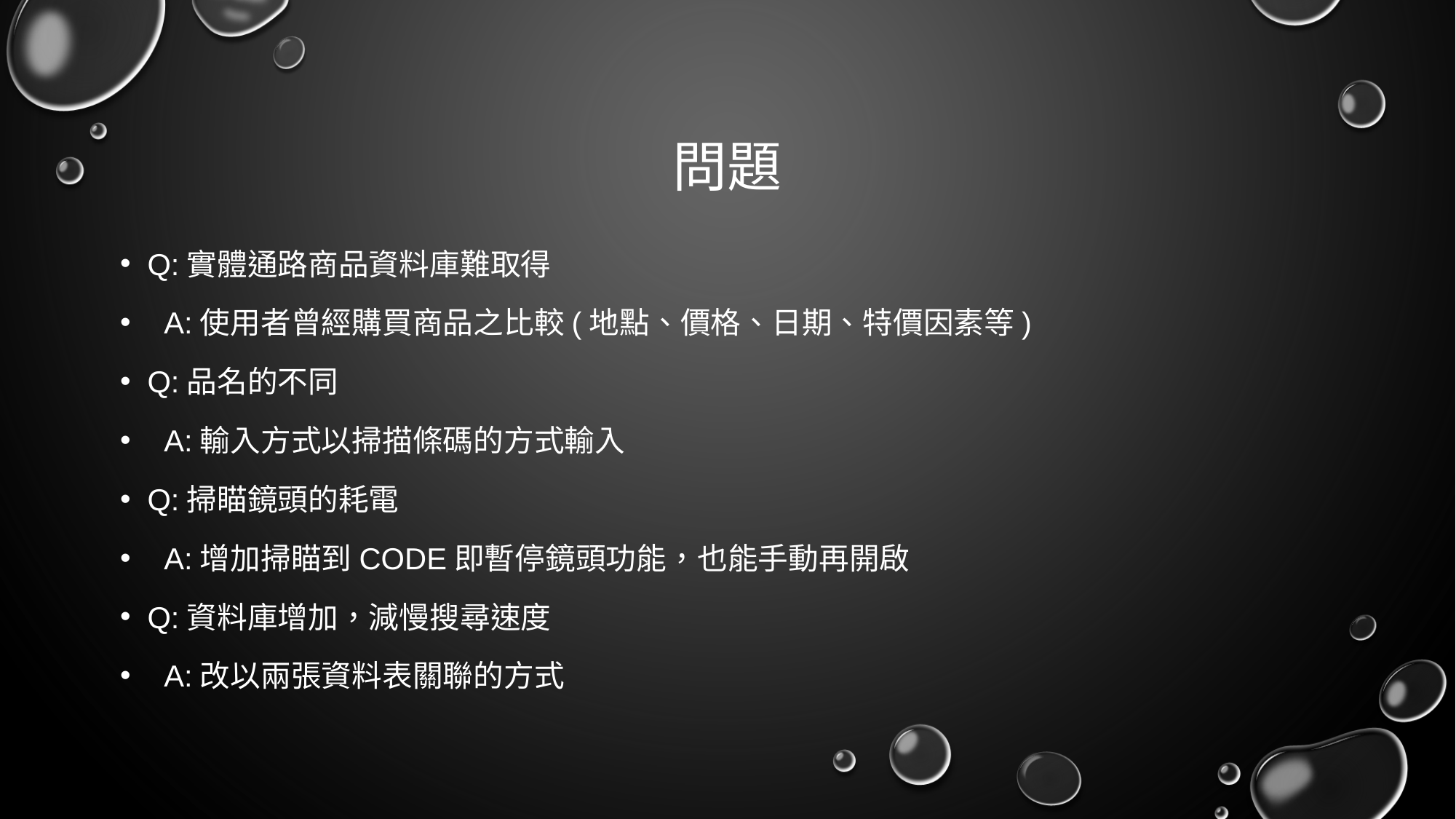

# 問題
Q:實體通路商品資料庫難取得
  A:使用者曾經購買商品之比較(地點、價格、日期、特價因素等)
Q:品名的不同
  A:輸入方式以掃描條碼的方式輸入
Q:掃瞄鏡頭的耗電
  A:增加掃瞄到code即暫停鏡頭功能，也能手動再開啟
Q:資料庫增加，減慢搜尋速度
  A:改以兩張資料表關聯的方式